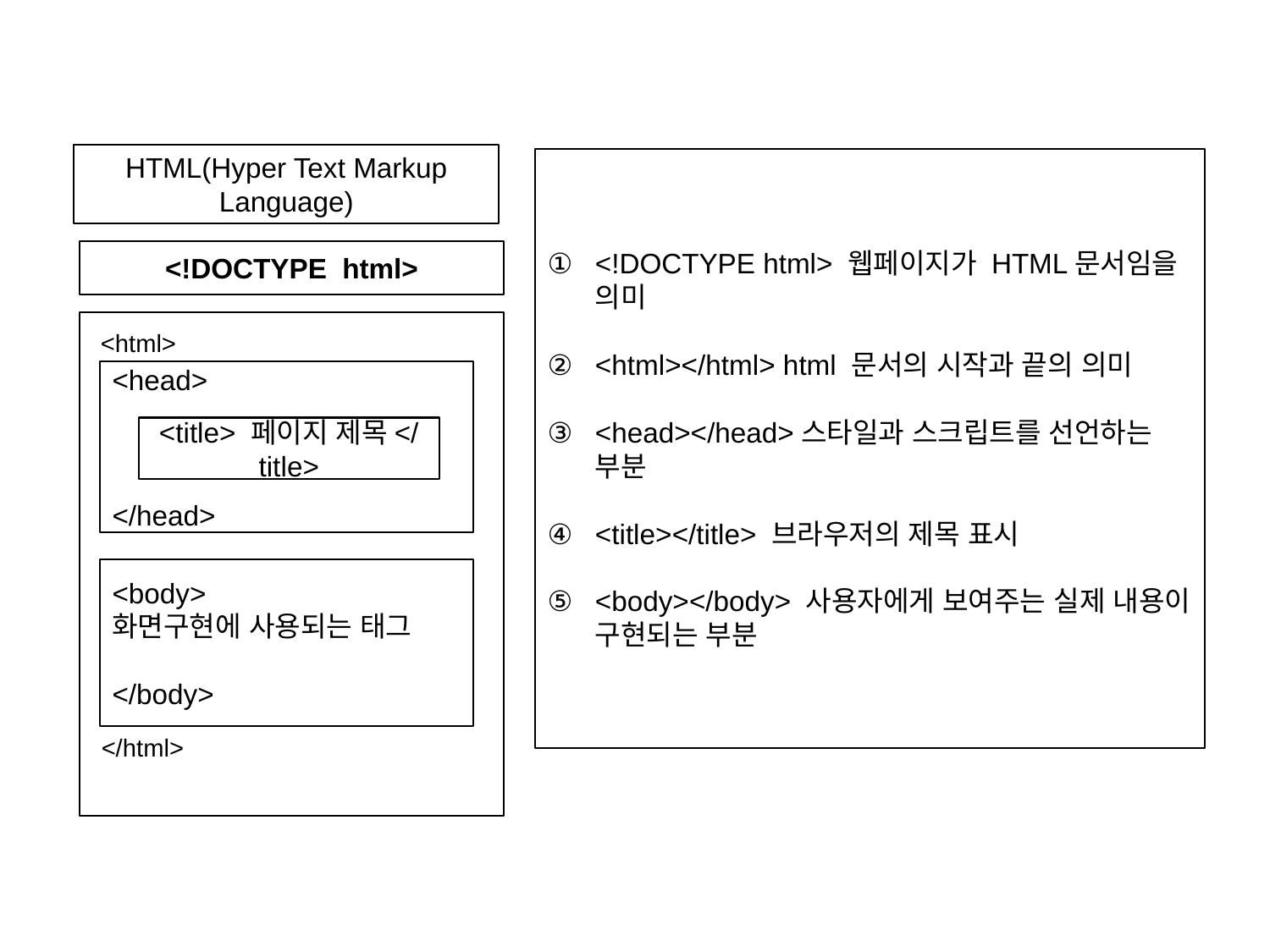

HTML(Hyper Text Markup Language)
<!DOCTYPE  html>

<html>
<head>

</head>
<title> 페이지 제목</title>
<body>
화면구현에 사용되는 태그

</body>
</html>
<!DOCTYPE html> 웹페이지가 HTML문서임을 의미

<html></html> html 문서의 시작과 끝의 의미

<head></head>스타일과 스크립트를 선언하는 부분

<title></title> 브라우저의 제목 표시

<body></body> 사용자에게 보여주는 실제 내용이 구현되는 부분